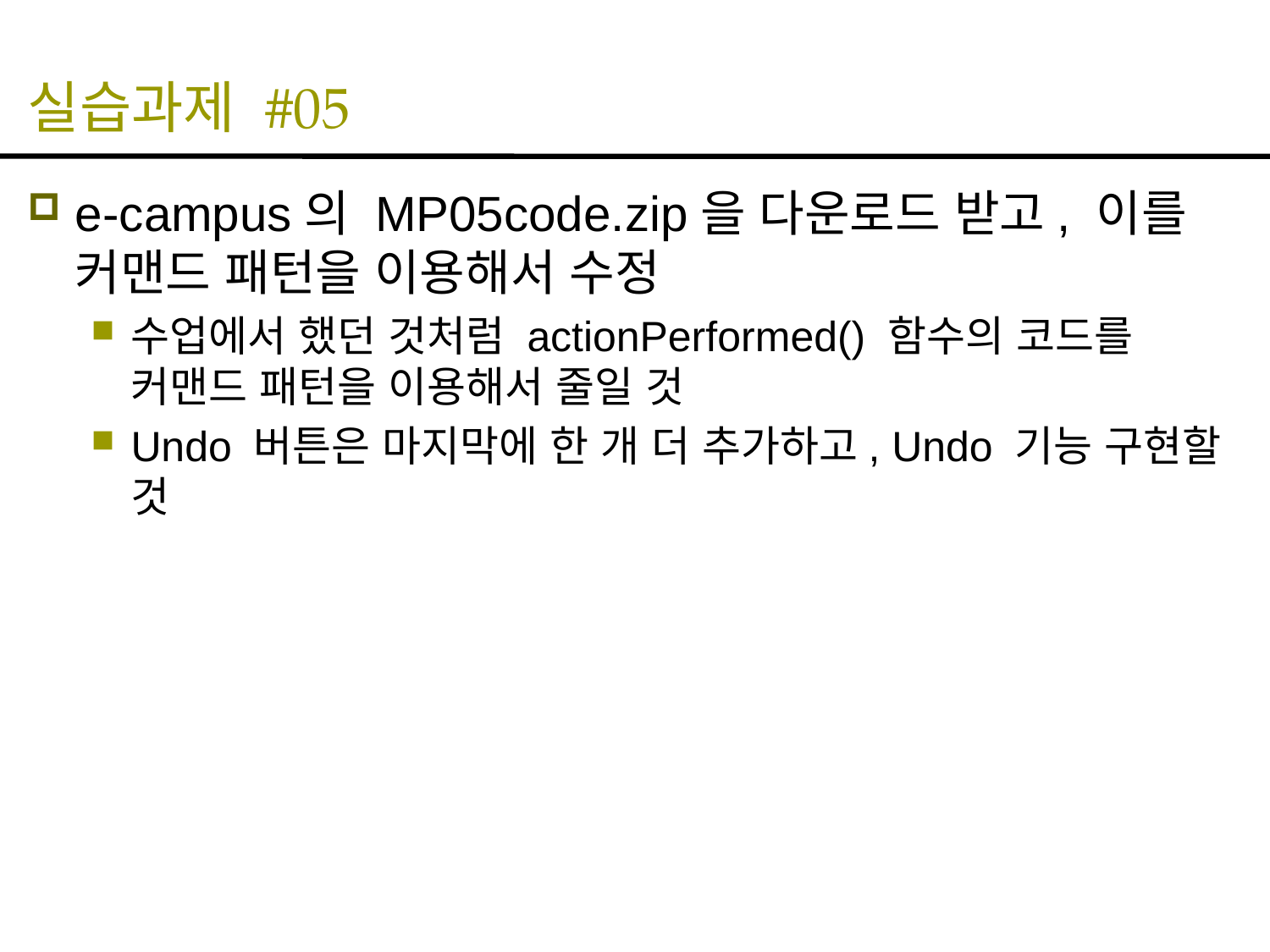

# 실습과제 #05
e-campus의 MP05code.zip을 다운로드 받고, 이를 커맨드 패턴을 이용해서 수정
수업에서 했던 것처럼 actionPerformed() 함수의 코드를 커맨드 패턴을 이용해서 줄일 것
Undo 버튼은 마지막에 한 개 더 추가하고, Undo 기능 구현할 것